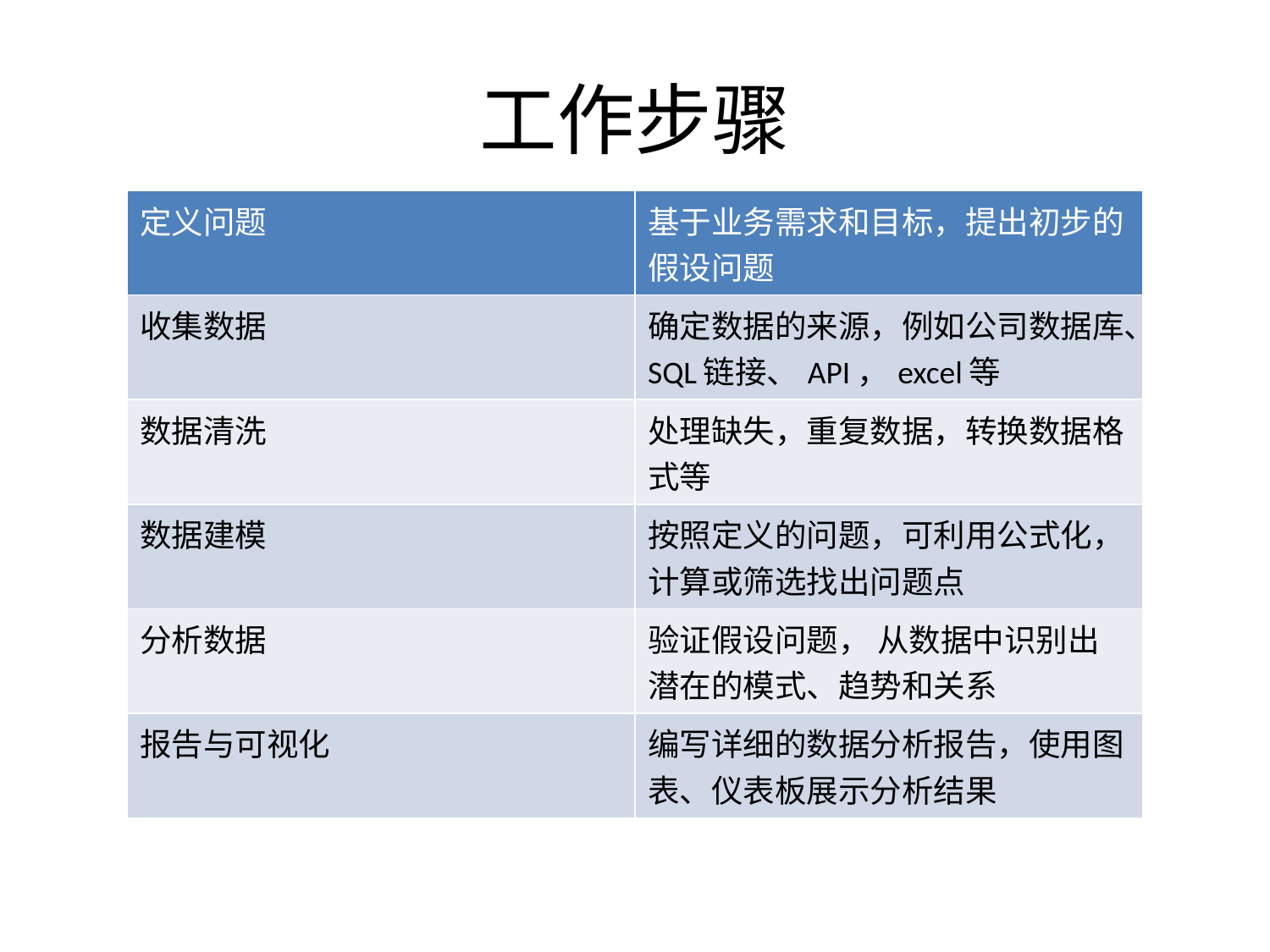

# 工作步骤
| 定义问题 | 基于业务需求和目标，提出初步的假设问题 |
| --- | --- |
| 收集数据 | 确定数据的来源，例如公司数据库、SQL链接、API，excel等 |
| 数据清洗 | 处理缺失，重复数据，转换数据格式等 |
| 数据建模 | 按照定义的问题，可利用公式化，计算或筛选找出问题点 |
| 分析数据 | 验证假设问题， 从数据中识别出潜在的模式、趋势和关系 |
| 报告与可视化 | 编写详细的数据分析报告，使用图表、仪表板展示分析结果 |